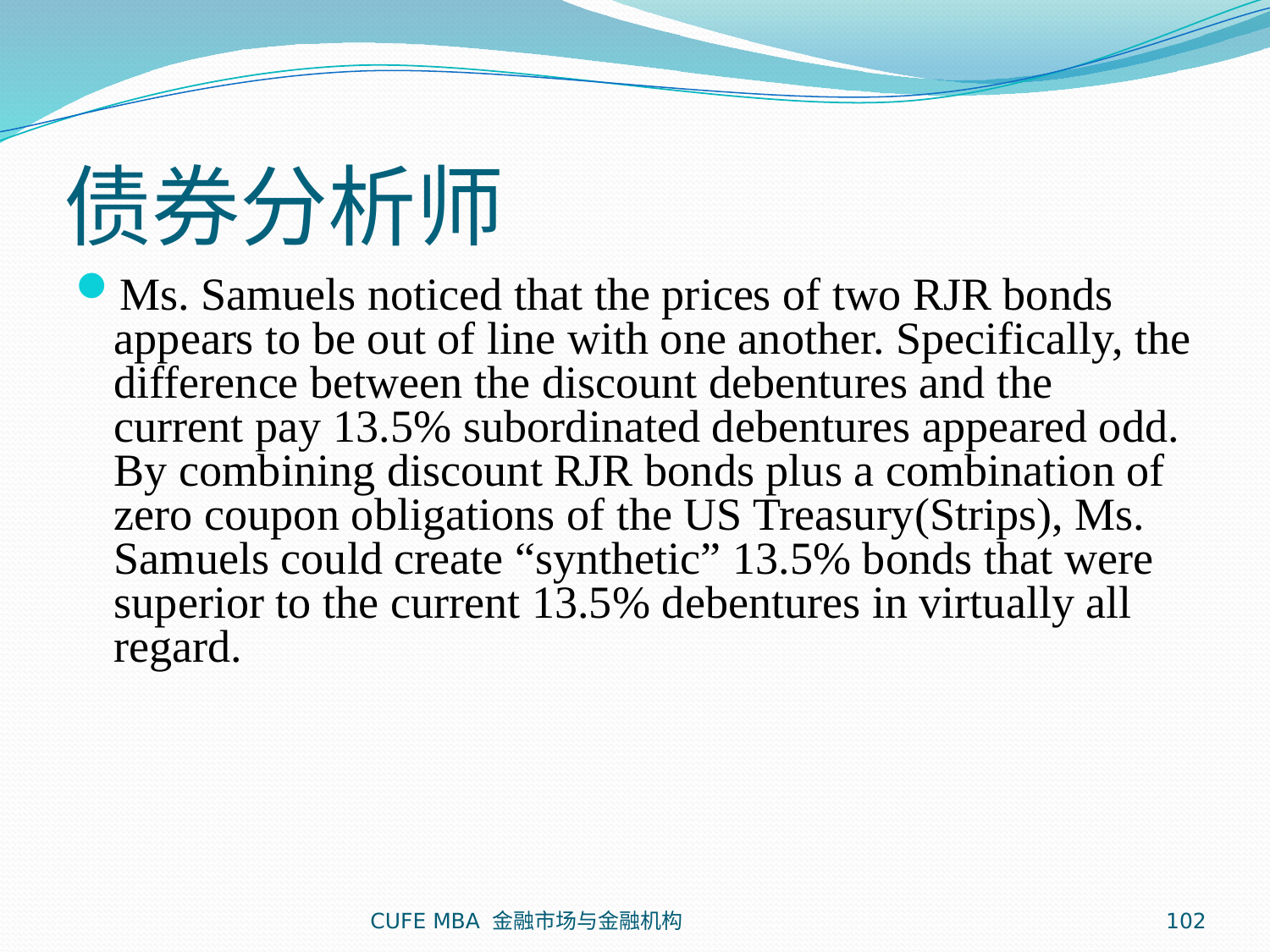

# 债券分析师
Ms. Samuels noticed that the prices of two RJR bonds appears to be out of line with one another. Specifically, the difference between the discount debentures and the current pay 13.5% subordinated debentures appeared odd. By combining discount RJR bonds plus a combination of zero coupon obligations of the US Treasury(Strips), Ms. Samuels could create “synthetic” 13.5% bonds that were superior to the current 13.5% debentures in virtually all regard.
CUFE MBA 金融市场与金融机构
102